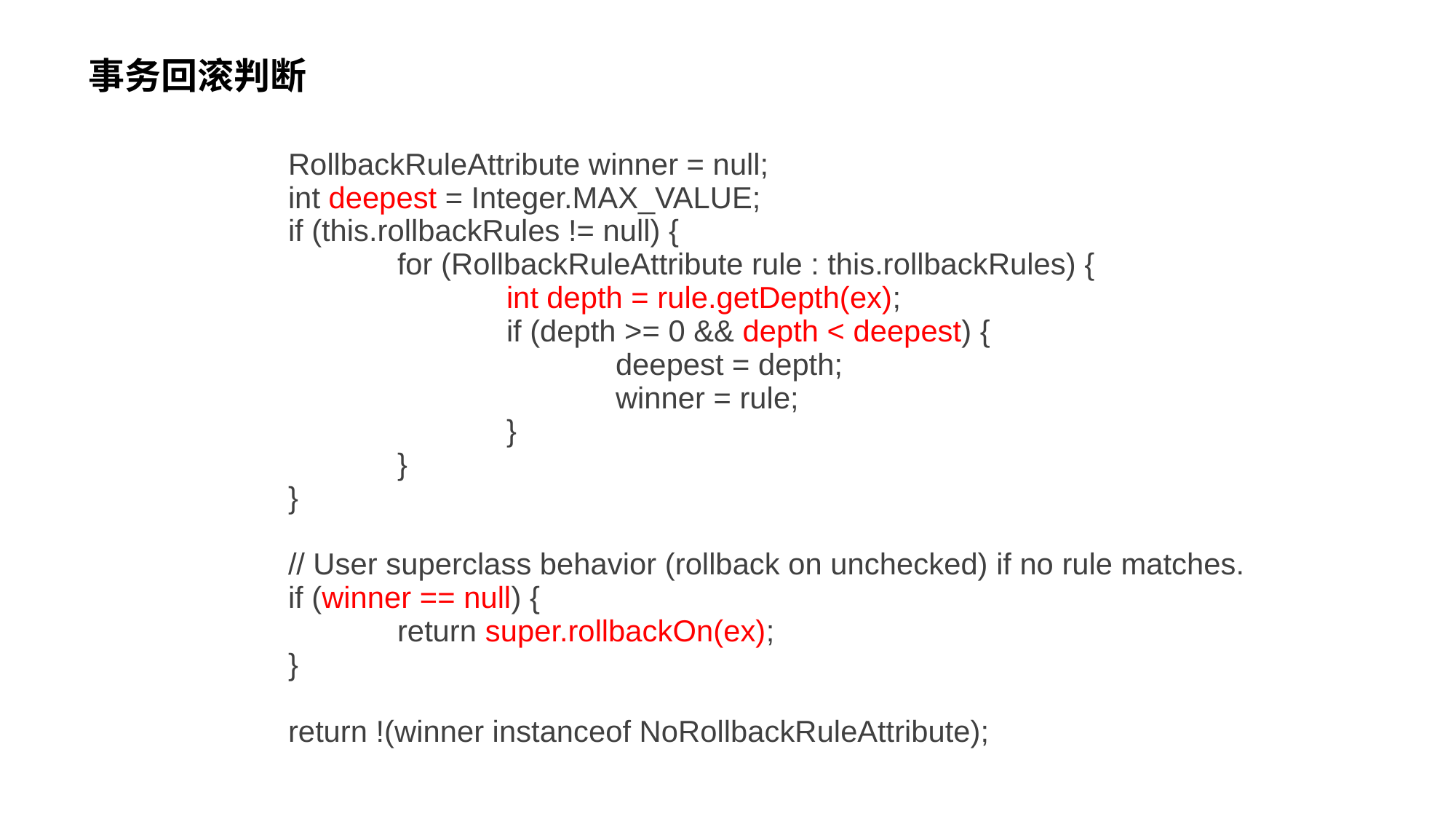

# 事务回滚判断

		RollbackRuleAttribute winner = null;
		int deepest = Integer.MAX_VALUE;
		if (this.rollbackRules != null) {
			for (RollbackRuleAttribute rule : this.rollbackRules) {
				int depth = rule.getDepth(ex);
				if (depth >= 0 && depth < deepest) {
					deepest = depth;
					winner = rule;
				}
			}
		}

		// User superclass behavior (rollback on unchecked) if no rule matches.
		if (winner == null) {
			return super.rollbackOn(ex);
		}

		return !(winner instanceof NoRollbackRuleAttribute);